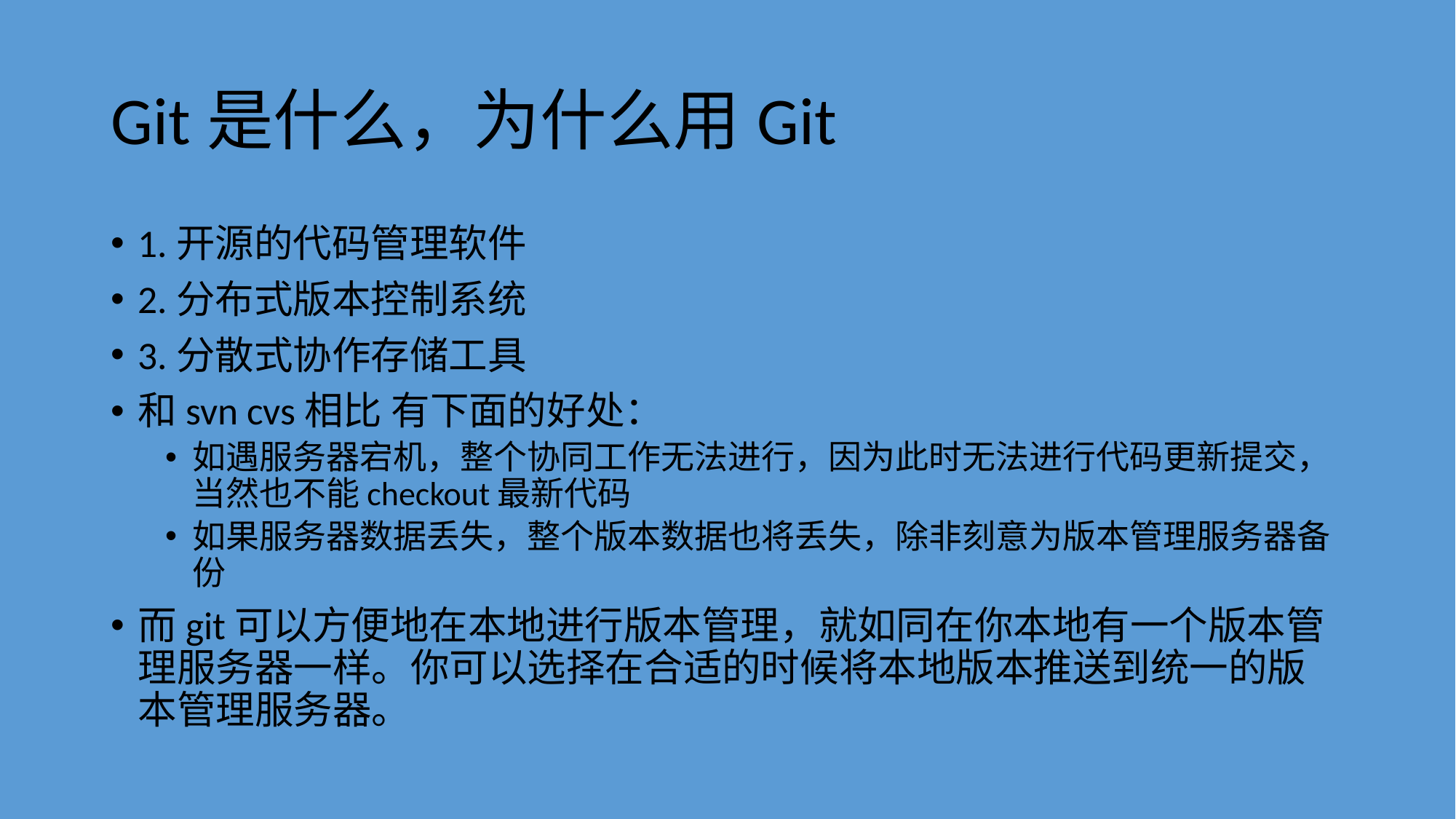

# Git是什么，为什么用Git
1.开源的代码管理软件
2.分布式版本控制系统
3.分散式协作存储工具
和svn cvs相比 有下面的好处：
如遇服务器宕机，整个协同工作无法进行，因为此时无法进行代码更新提交，当然也不能checkout最新代码
如果服务器数据丢失，整个版本数据也将丢失，除非刻意为版本管理服务器备份
而git可以方便地在本地进行版本管理，就如同在你本地有一个版本管理服务器一样。你可以选择在合适的时候将本地版本推送到统一的版本管理服务器。